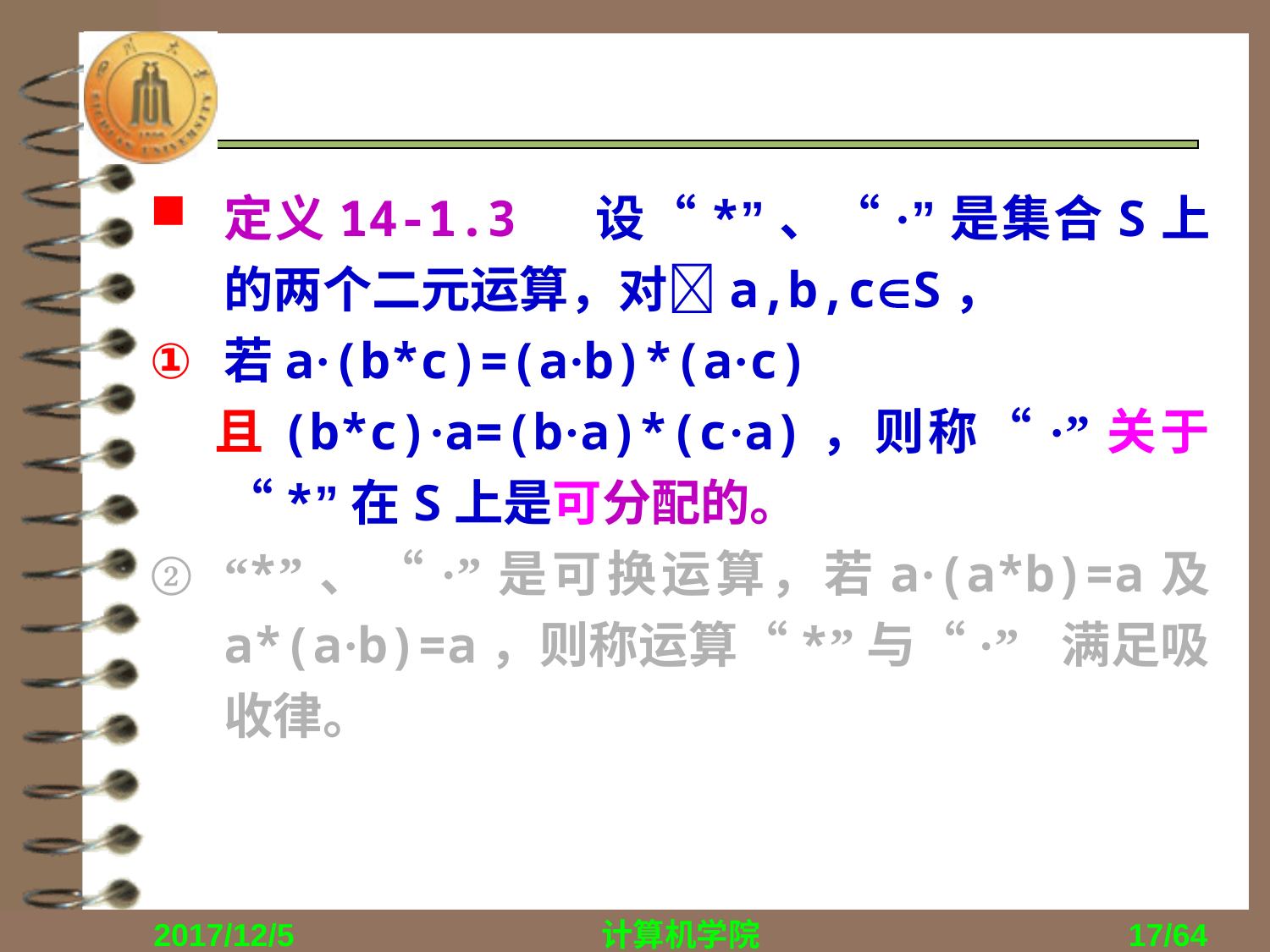

#
定义14-1.3  设“*”、“·”是集合S上的两个二元运算，对∀a,b,c∈S，
若a·(b*c)=(a·b)*(a·c)
   且(b*c)·a=(b·a)*(c·a)，则称“·”关于“*”在S上是可分配的。
“*”、“·”是可换运算，若a·(a*b)=a及 a*(a·b)=a，则称运算“*”与“·” 满足吸收律。
2017/12/5
计算机学院
17/64